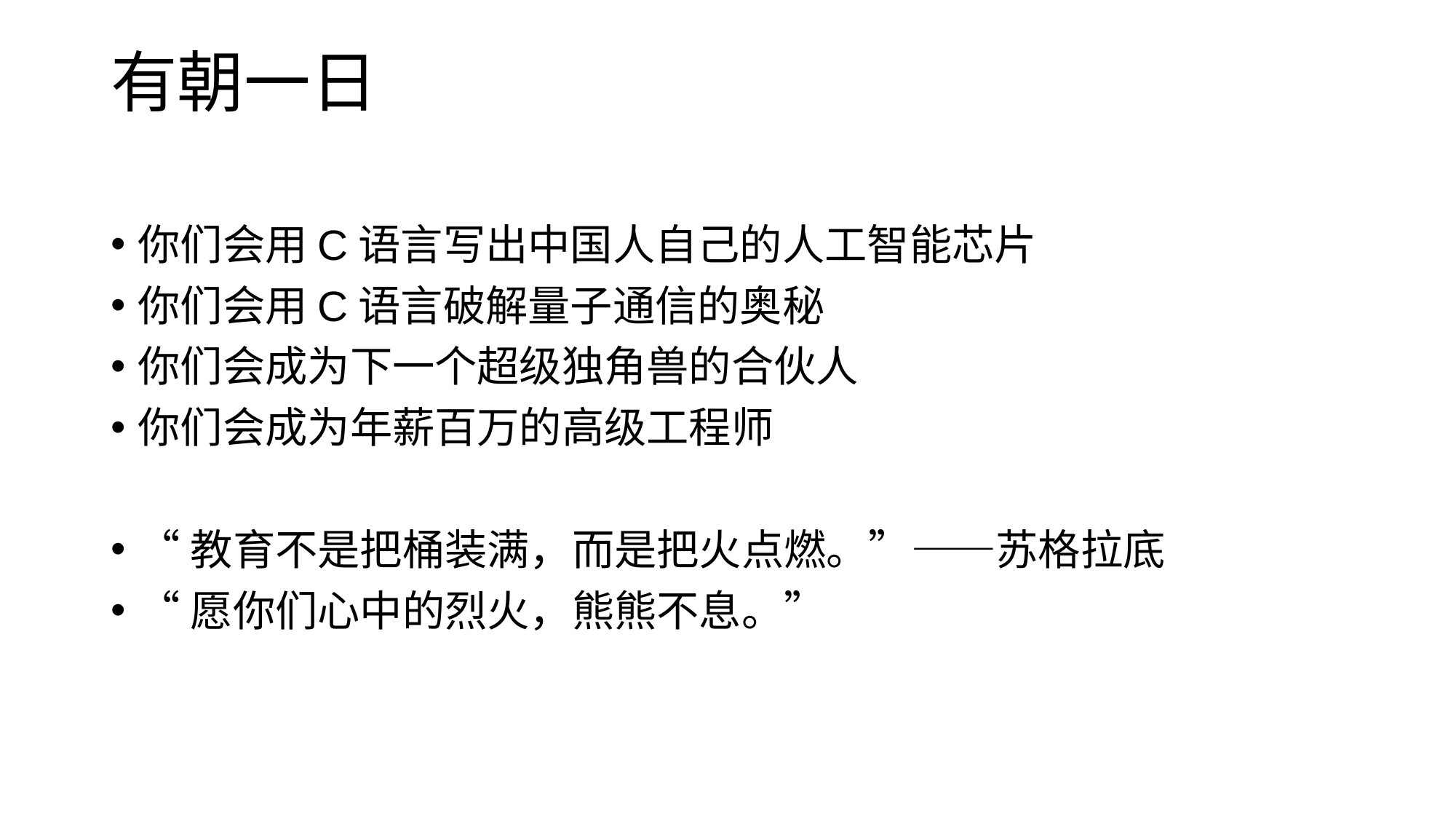

# 有朝一日
你们会用C语言写出中国人自己的人工智能芯片
你们会用C语言破解量子通信的奥秘
你们会成为下一个超级独角兽的合伙人
你们会成为年薪百万的高级工程师

“教育不是把桶装满，而是把火点燃。”——苏格拉底
“愿你们心中的烈火，熊熊不息。”